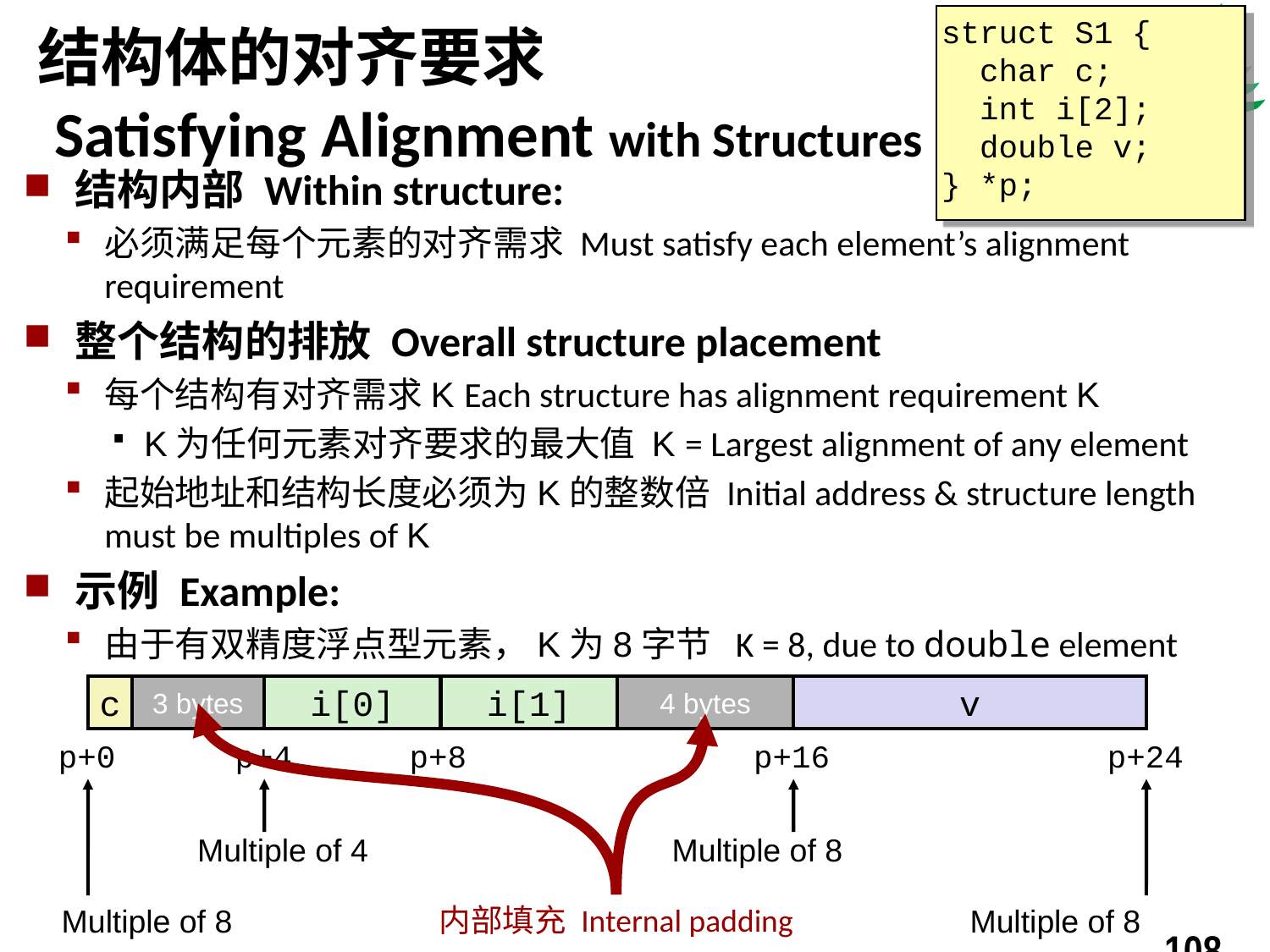

struct S1 {
  char c;
  int i[2];
  double v;
} *p;
# 结构体的对齐要求 Satisfying Alignment with Structures
结构内部 Within structure:
必须满足每个元素的对齐需求 Must satisfy each element’s alignment requirement
整个结构的排放 Overall structure placement
每个结构有对齐需求K Each structure has alignment requirement K
K为任何元素对齐要求的最大值 K = Largest alignment of any element
起始地址和结构长度必须为K的整数倍 Initial address & structure length must be multiples of K
示例 Example:
由于有双精度浮点型元素，K为8字节  K = 8, due to double element
c
3 bytes
i[0]
i[1]
4 bytes
v
内部填充 Internal padding
p+0
p+4
p+8
p+16
p+24

Multiple of 4
Multiple of 8
Multiple of 8
Multiple of 8